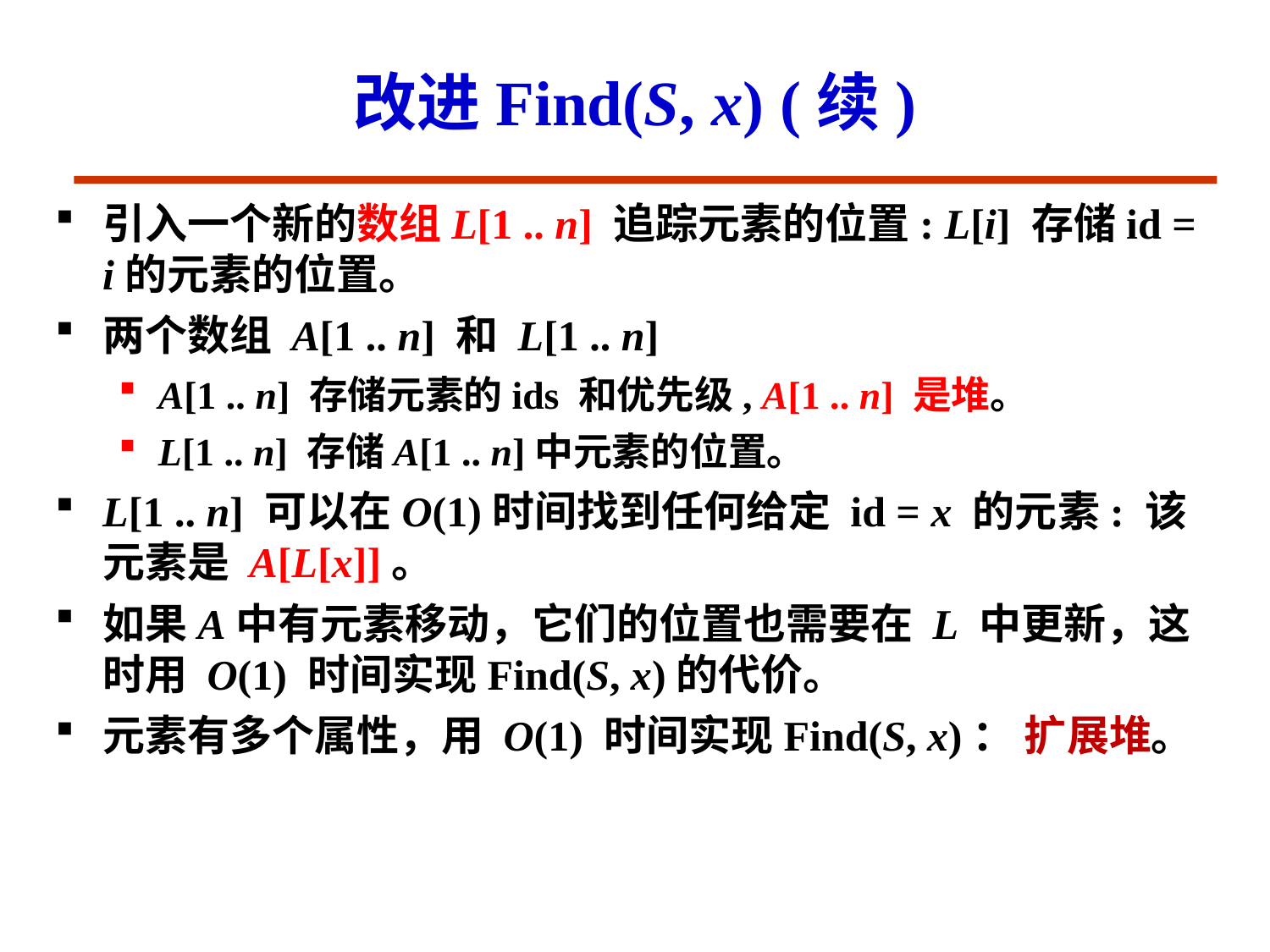

# 改进Find(S, x) (续)
引入一个新的数组L[1 .. n] 追踪元素的位置: L[i] 存储id = i的元素的位置。
两个数组 A[1 .. n] 和 L[1 .. n]
A[1 .. n] 存储元素的ids 和优先级, A[1 .. n] 是堆。
L[1 .. n] 存储A[1 .. n]中元素的位置。
L[1 .. n] 可以在O(1)时间找到任何给定 id = x 的元素: 该元素是 A[L[x]]。
如果A中有元素移动，它们的位置也需要在 L 中更新，这时用 O(1) 时间实现Find(S, x)的代价。
元素有多个属性，用 O(1) 时间实现Find(S, x)： 扩展堆。